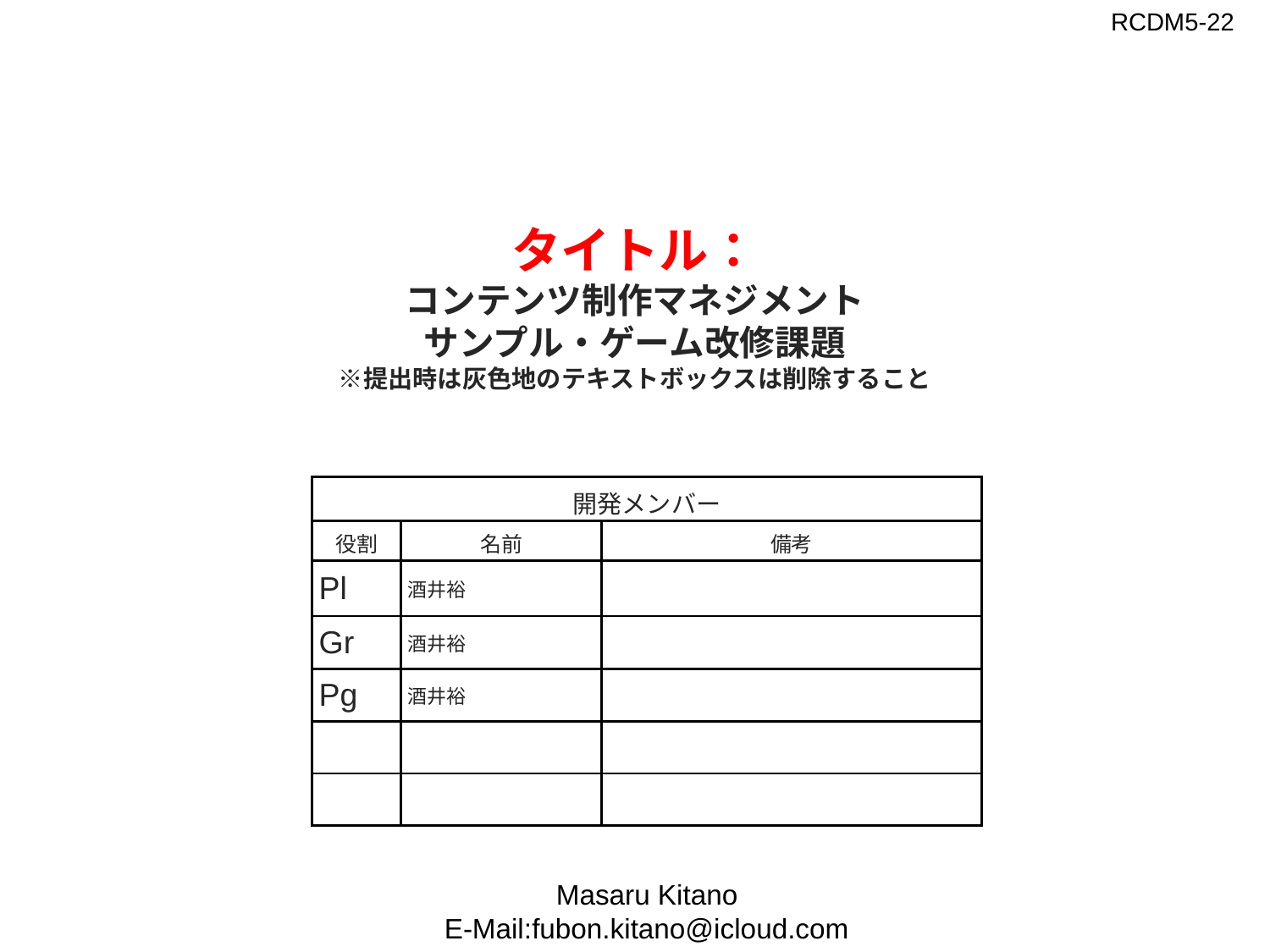

RCDM5-22
タイトル：
コンテンツ制作マネジメント
サンプル・ゲーム改修課題
※提出時は灰色地のテキストボックスは削除すること
| 開発メンバー |  |  |
| --- | --- | --- |
| 役割 | 名前 | 備考 |
| Pl | 酒井裕 |  |
| Gr | 酒井裕 |  |
| Pg | 酒井裕 |  |
|  |  |  |
|  |  |  |
Masaru Kitano
E-Mail:fubon.kitano@icloud.com